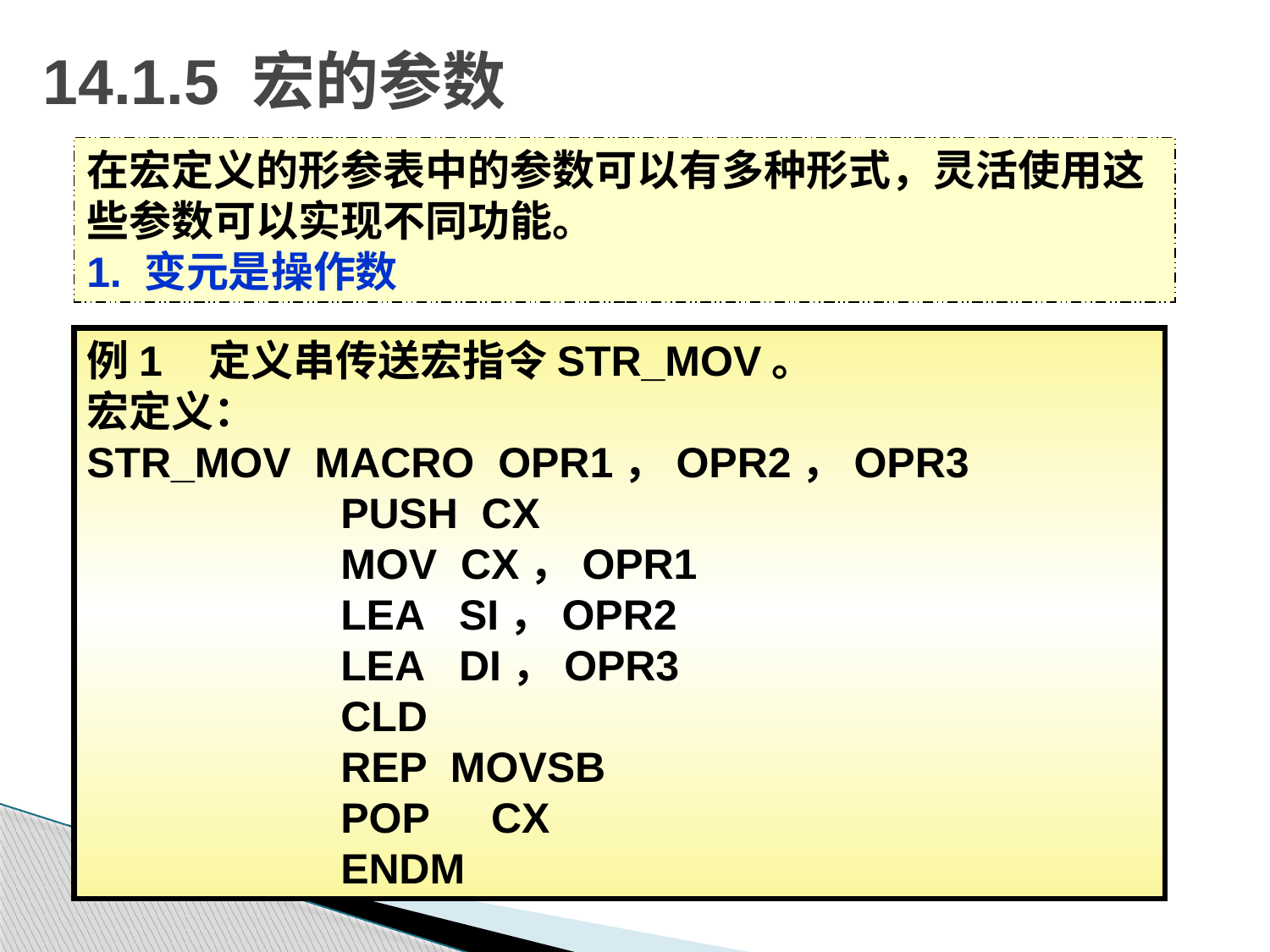

# 14.1.5 宏的参数
在宏定义的形参表中的参数可以有多种形式，灵活使用这些参数可以实现不同功能。
1. 变元是操作数
例1   定义串传送宏指令STR_MOV。
宏定义：
STR_MOV  MACRO  OPR1，OPR2，OPR3
		PUSH  CX
		MOV  CX，OPR1
		LEA   SI，OPR2
		LEA   DI，OPR3
		CLD
		REP  MOVSB
		POP	  CX
		ENDM